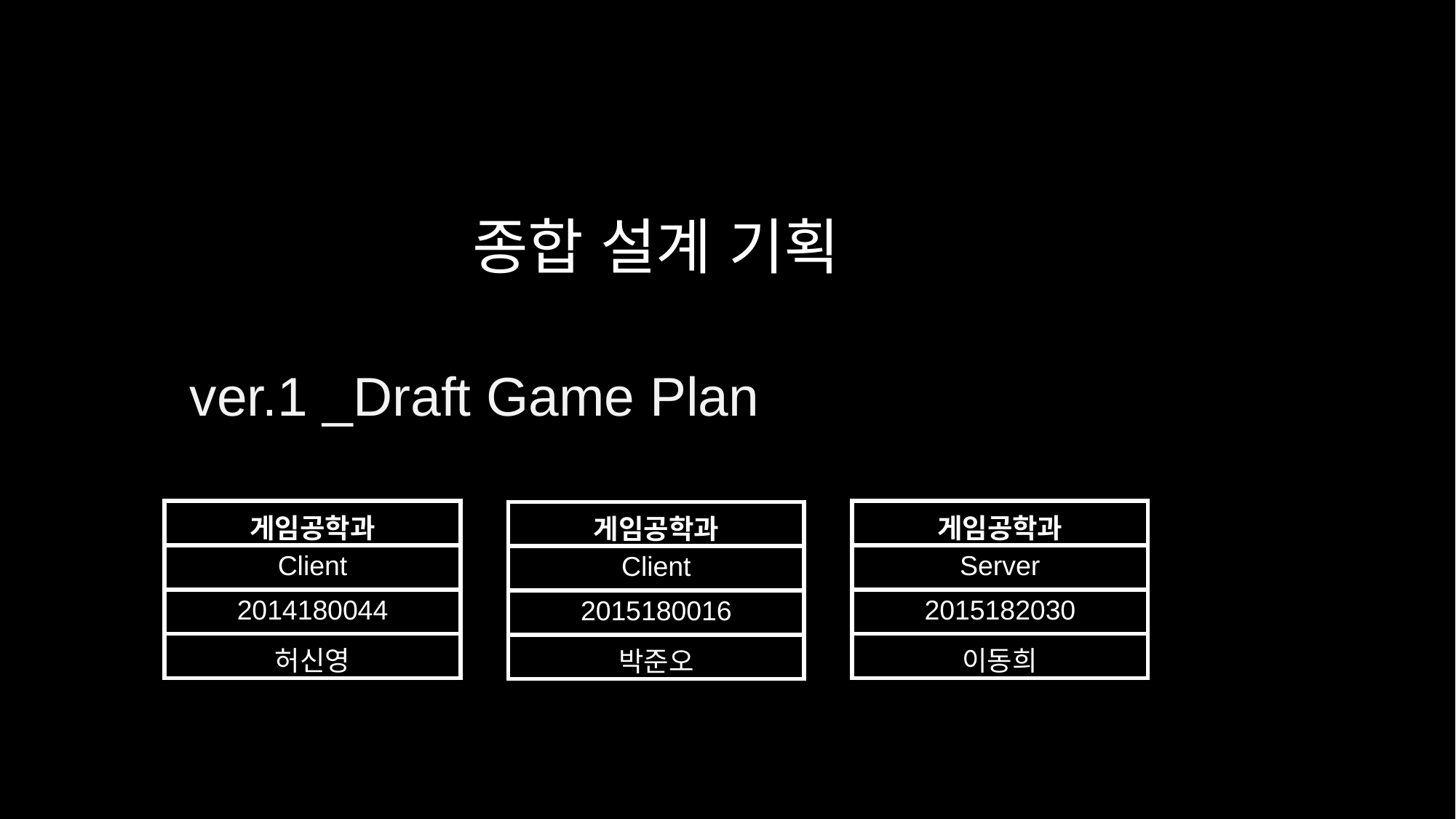

# 종합 설계 기획
ver.1 _Draft Game Plan
| 게임공학과 |
| --- |
| Client |
| 2014180044 |
| 허신영 |
| 게임공학과 |
| --- |
| Server |
| 2015182030 |
| 이동희 |
| 게임공학과 |
| --- |
| Client |
| 2015180016 |
| 박준오 |
|  |
| --- |